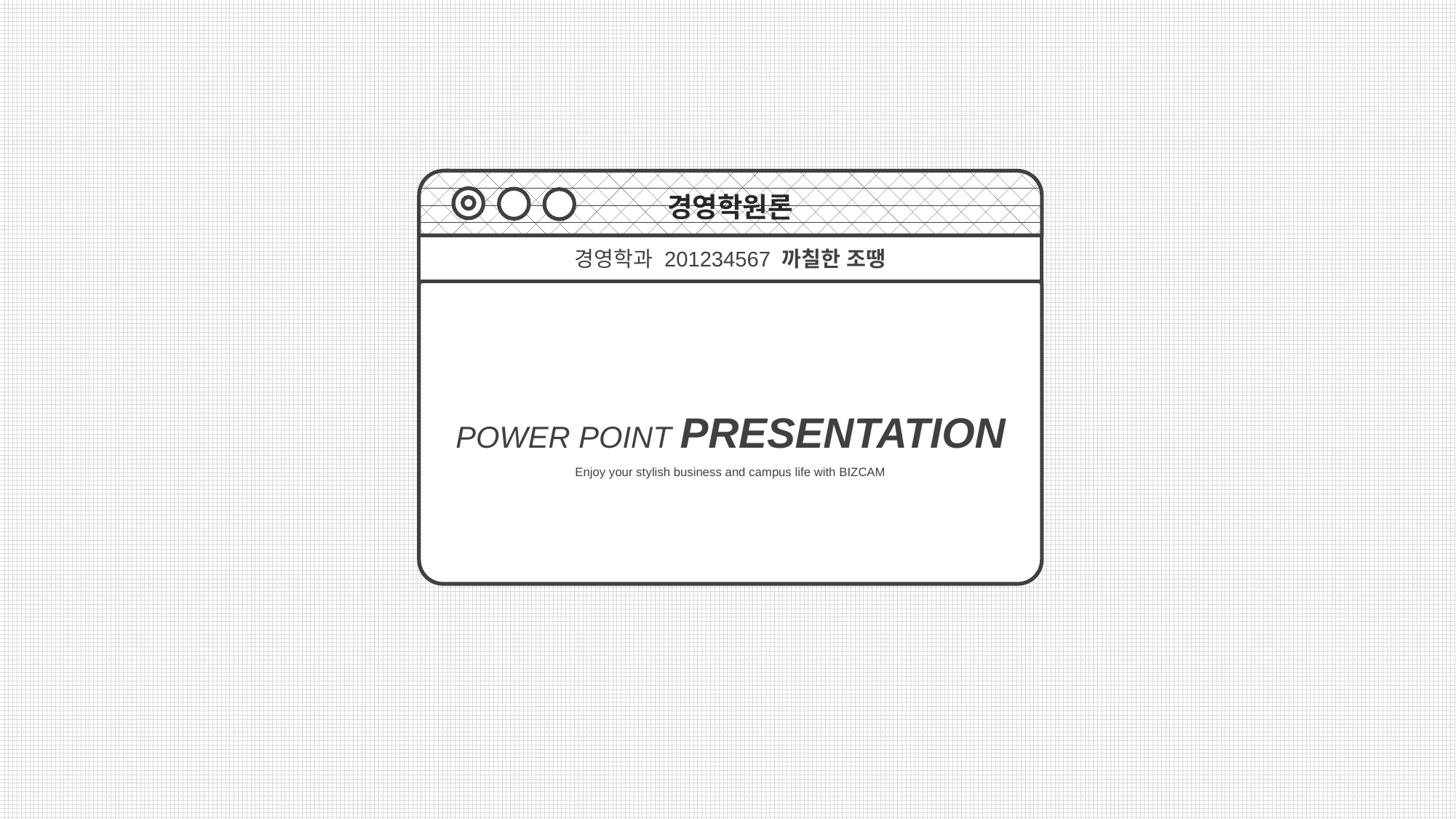

경영학원론

경영학과 201234567 까칠한 조땡
POWER POINT PRESENTATION
Enjoy your stylish business and campus life with BIZCAM